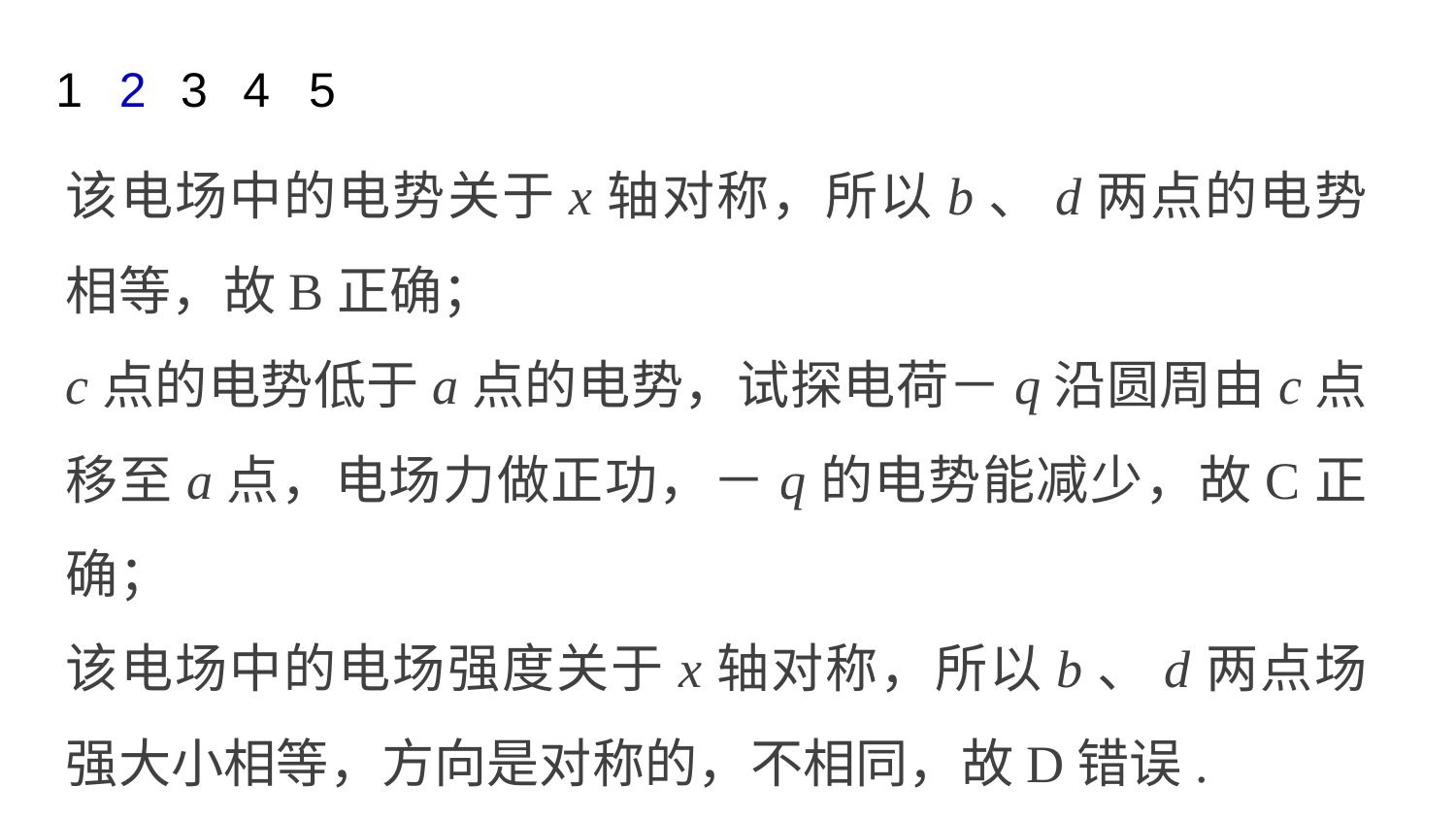

1
2
3
4
5
该电场中的电势关于x轴对称，所以b、d两点的电势相等，故B正确；
c点的电势低于a点的电势，试探电荷－q沿圆周由c点移至a点，电场力做正功，－q的电势能减少，故C正确；
该电场中的电场强度关于x轴对称，所以b、d两点场强大小相等，方向是对称的，不相同，故D错误.
答案　D